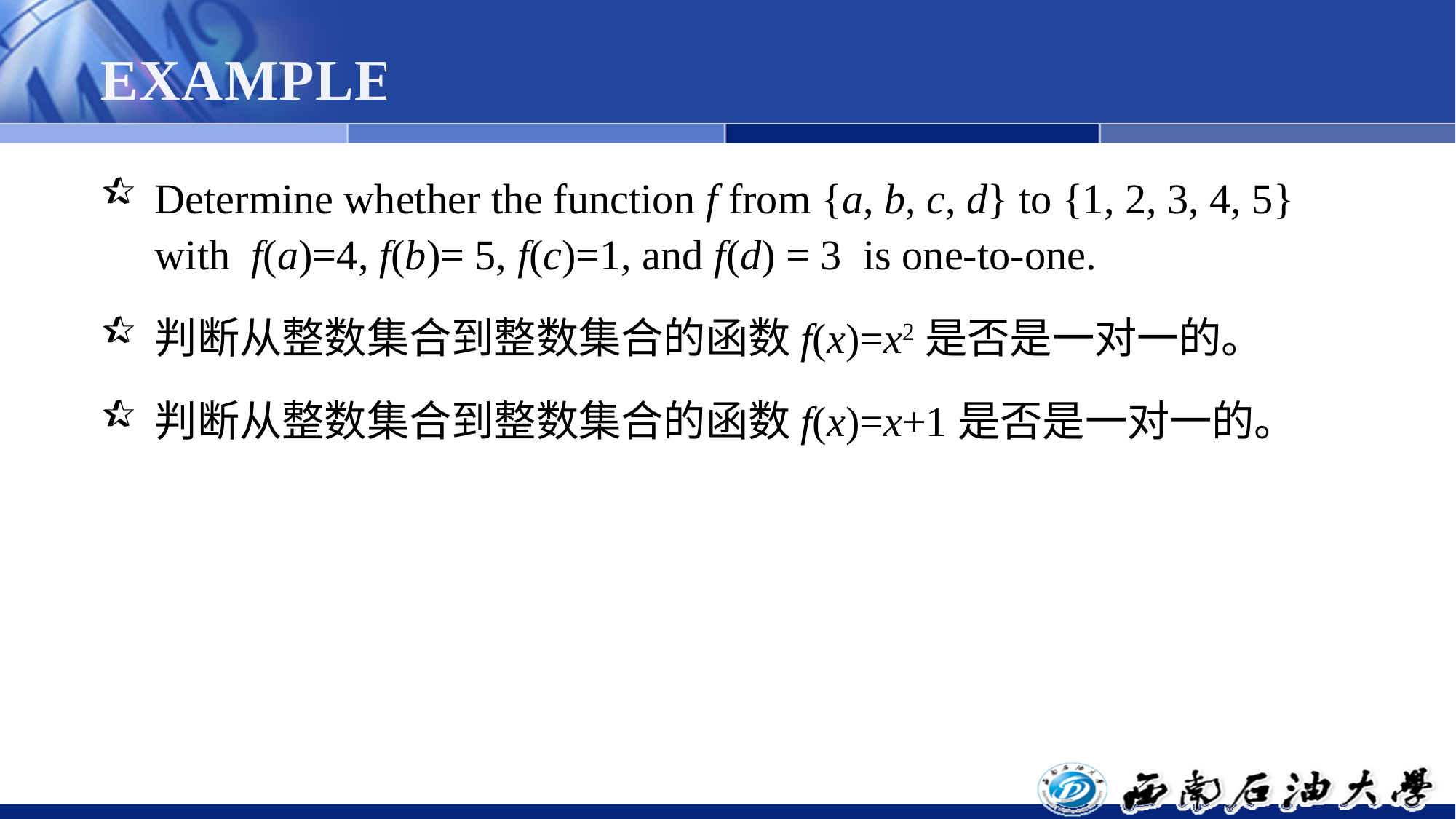

# EXAMPLE
Determine whether the function f from {a, b, c, d} to {1, 2, 3, 4, 5} with  f(a)=4, f(b)= 5, f(c)=1, and f(d) = 3  is one-to-one.
判断从整数集合到整数集合的函数f(x)=x2是否是一对一的。
判断从整数集合到整数集合的函数f(x)=x+1是否是一对一的。